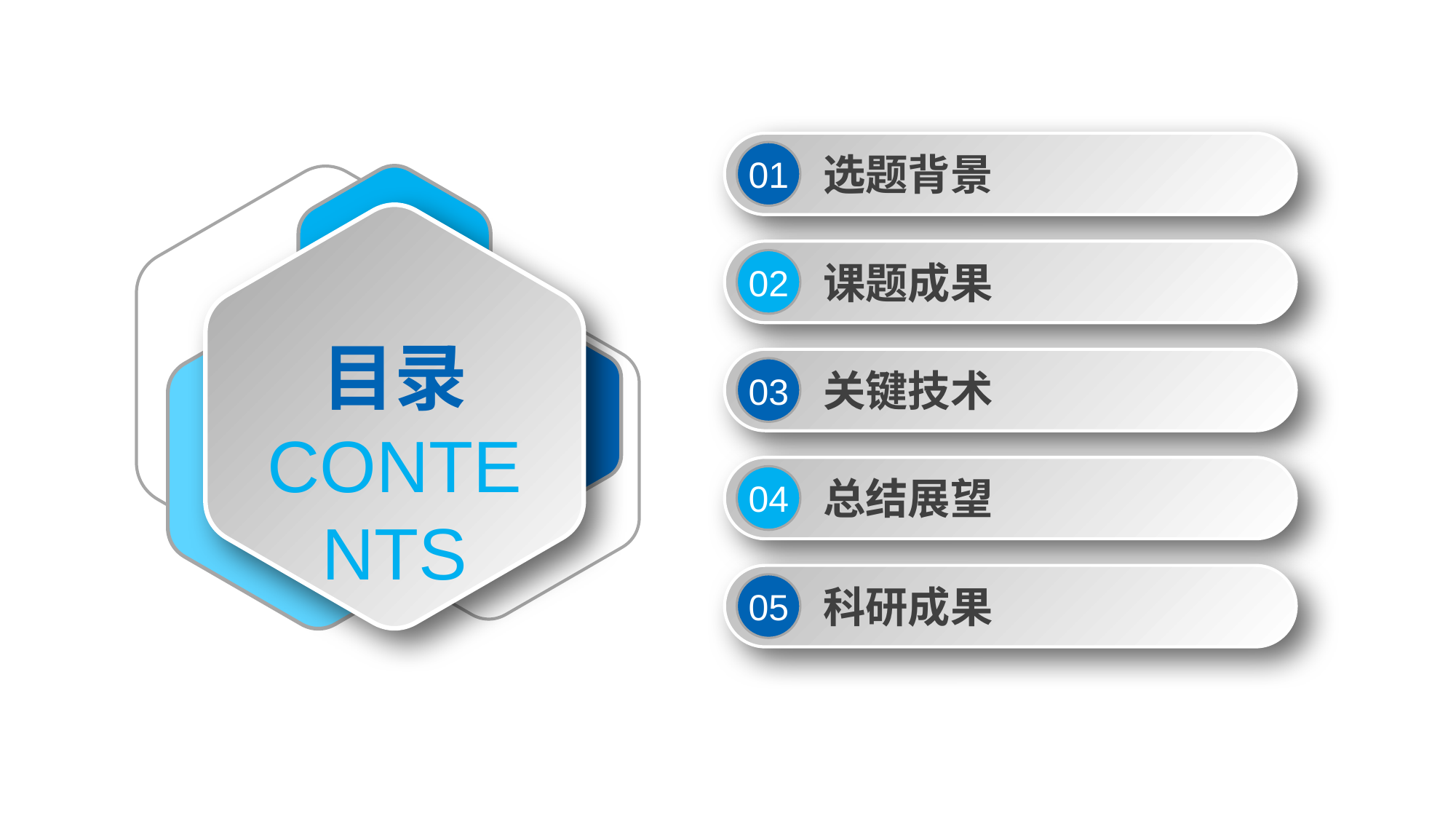

01
选题背景

02
课题成果

目录

03
关键技术
CONTENTS

04
总结展望

05
科研成果